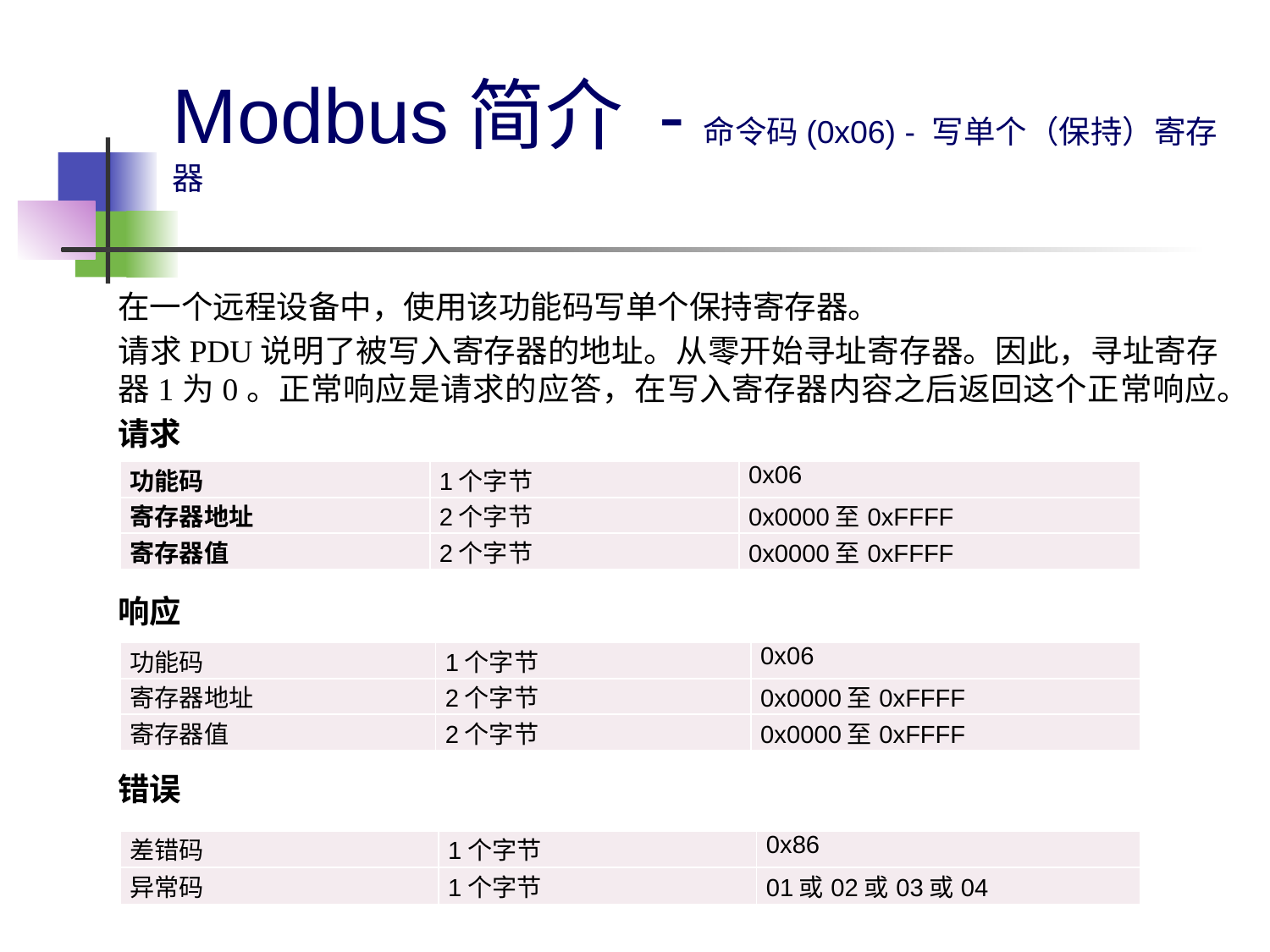

# Modbus简介 -命令码(0x06) - 写单个（保持）寄存器
在一个远程设备中，使用该功能码写单个保持寄存器。
请求PDU说明了被写入寄存器的地址。从零开始寻址寄存器。因此，寻址寄存器1为0。正常响应是请求的应答，在写入寄存器内容之后返回这个正常响应。
请求

响应

错误

| 功能码 | 1个字节 | 0x06 |
| --- | --- | --- |
| 寄存器地址 | 2个字节 | 0x0000至0xFFFF |
| 寄存器值 | 2个字节 | 0x0000至0xFFFF |
| 功能码 | 1个字节 | 0x06 |
| --- | --- | --- |
| 寄存器地址 | 2个字节 | 0x0000至0xFFFF |
| 寄存器值 | 2个字节 | 0x0000至0xFFFF |
| 差错码 | 1个字节 | 0x86 |
| --- | --- | --- |
| 异常码 | 1个字节 | 01或02或03或04 |